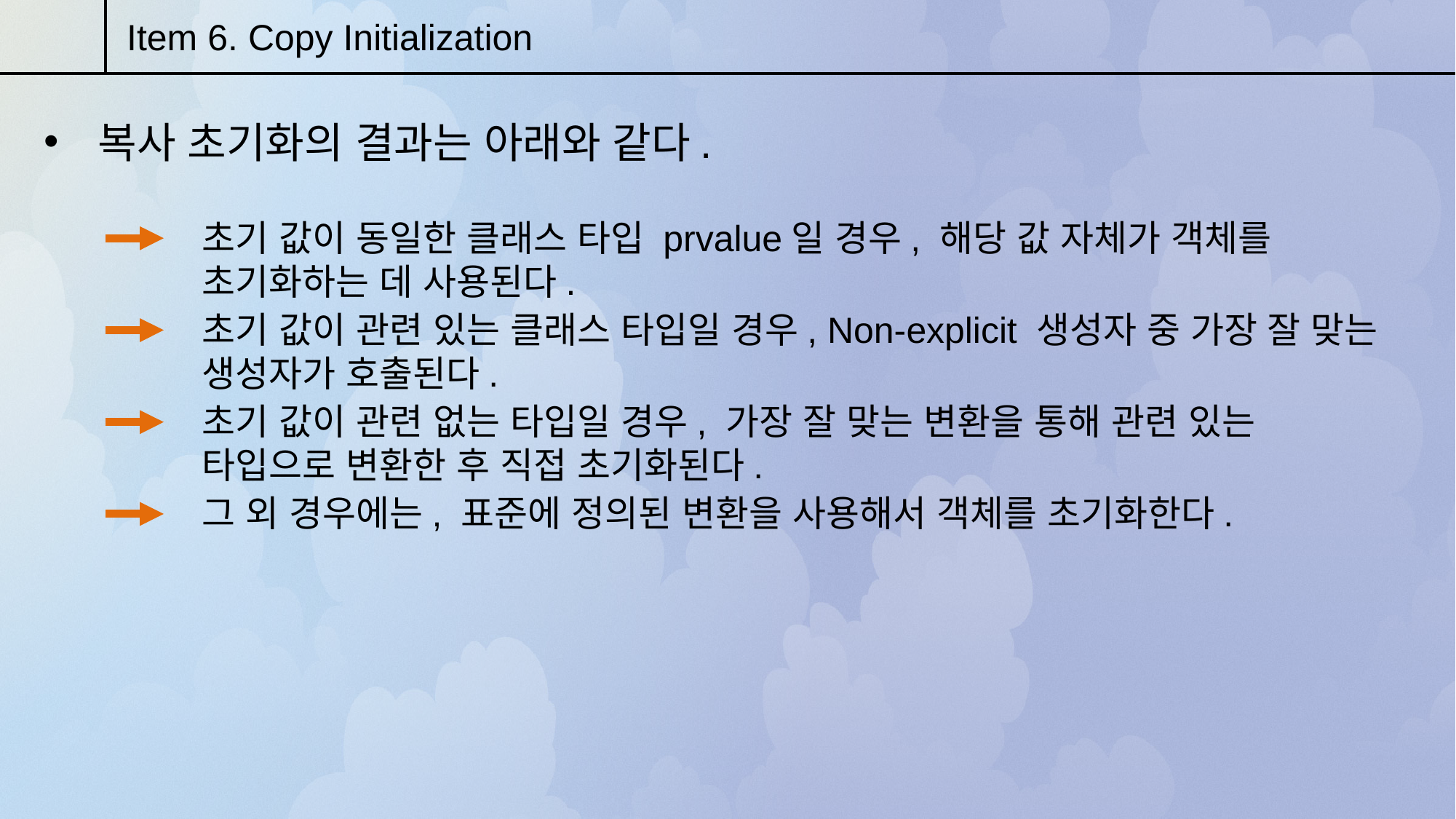

Item 6. Copy Initialization
 복사 초기화의 결과는 아래와 같다.
초기 값이 동일한 클래스 타입 prvalue일 경우, 해당 값 자체가 객체를 초기화하는 데 사용된다.
초기 값이 관련 있는 클래스 타입일 경우, Non-explicit 생성자 중 가장 잘 맞는 생성자가 호출된다.
초기 값이 관련 없는 타입일 경우, 가장 잘 맞는 변환을 통해 관련 있는 타입으로 변환한 후 직접 초기화된다.
그 외 경우에는, 표준에 정의된 변환을 사용해서 객체를 초기화한다.